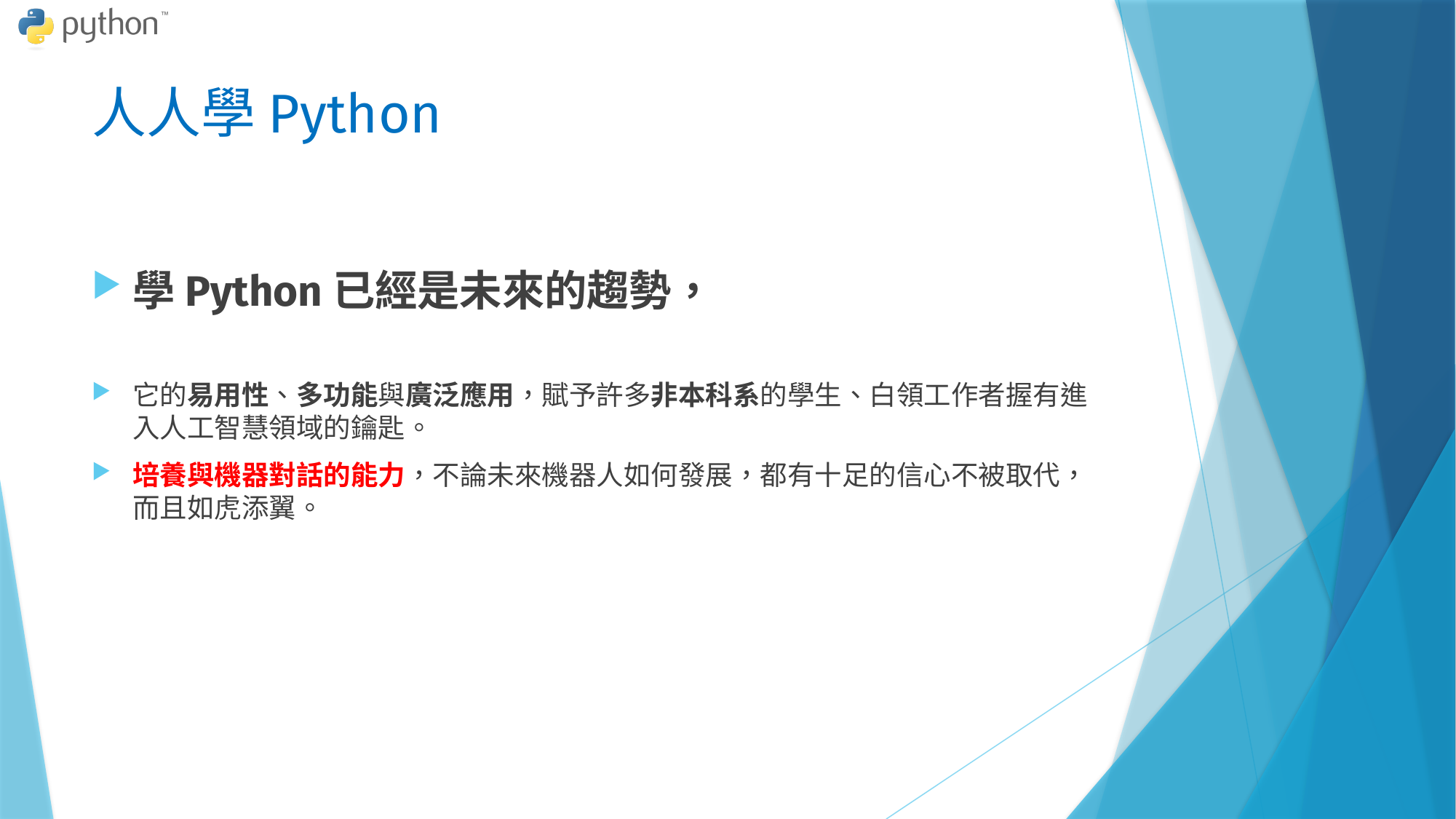

# 人人學Python
學Python已經是未來的趨勢，

它的易用性、多功能與廣泛應用，賦予許多非本科系的學生、白領工作者握有進入人工智慧領域的鑰匙。
培養與機器對話的能力，不論未來機器人如何發展，都有十足的信心不被取代，而且如虎添翼。